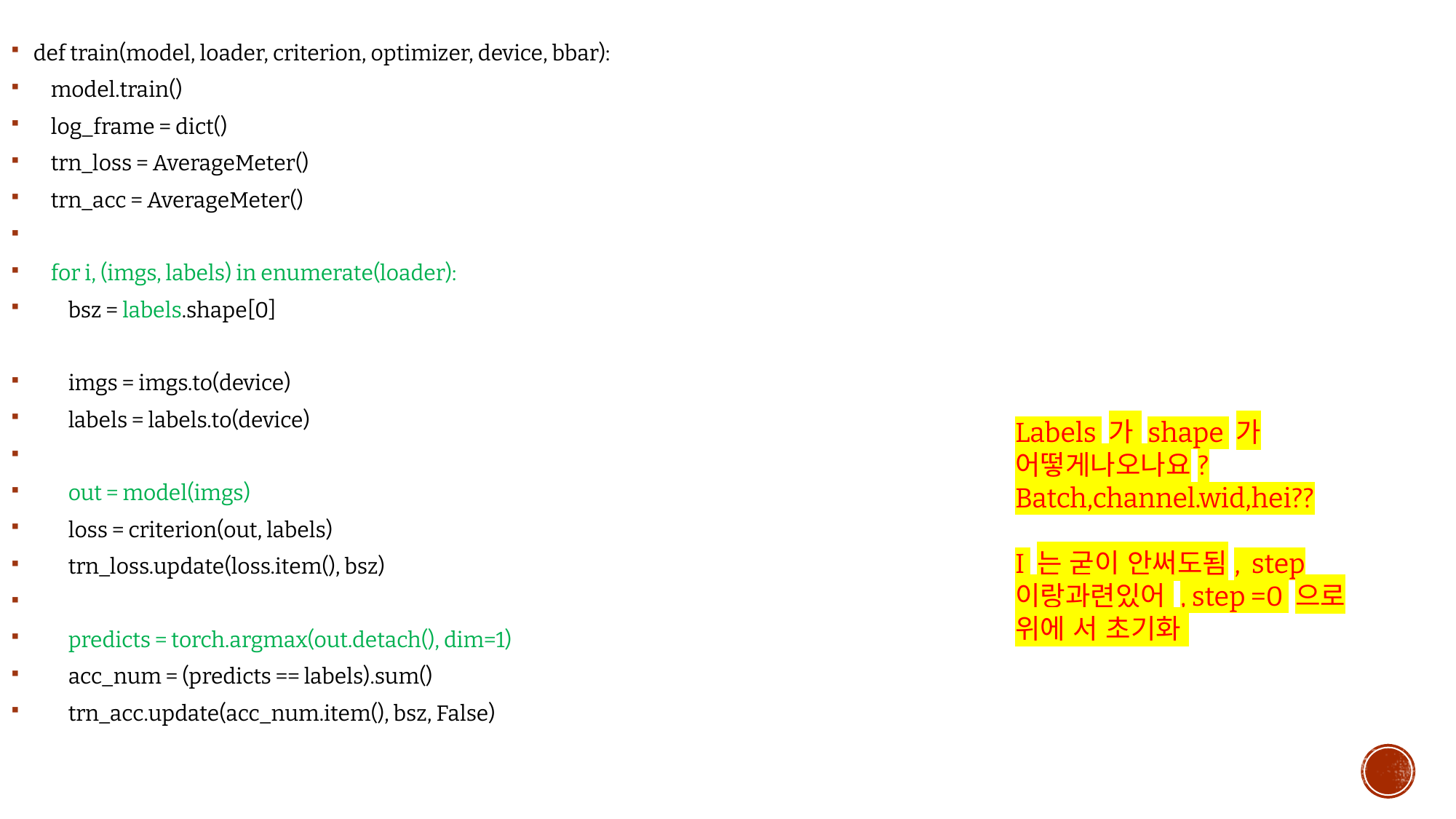

def train(model, loader, criterion, optimizer, device, bbar):
    model.train()
    log_frame = dict()
    trn_loss = AverageMeter()
    trn_acc = AverageMeter()

    for i, (imgs, labels) in enumerate(loader):
        bsz = labels.shape[0]

        imgs = imgs.to(device)
        labels = labels.to(device)

        out = model(imgs)
        loss = criterion(out, labels)
        trn_loss.update(loss.item(), bsz)

        predicts = torch.argmax(out.detach(), dim=1)
        acc_num = (predicts == labels).sum()
        trn_acc.update(acc_num.item(), bsz, False)

Labels 가 shape 가 어떻게나오나요?
Batch,channel.wid,hei??

I 는 굳이 안써도됨,  step 이랑과련있어 , step =0 으로 위에 서 초기화